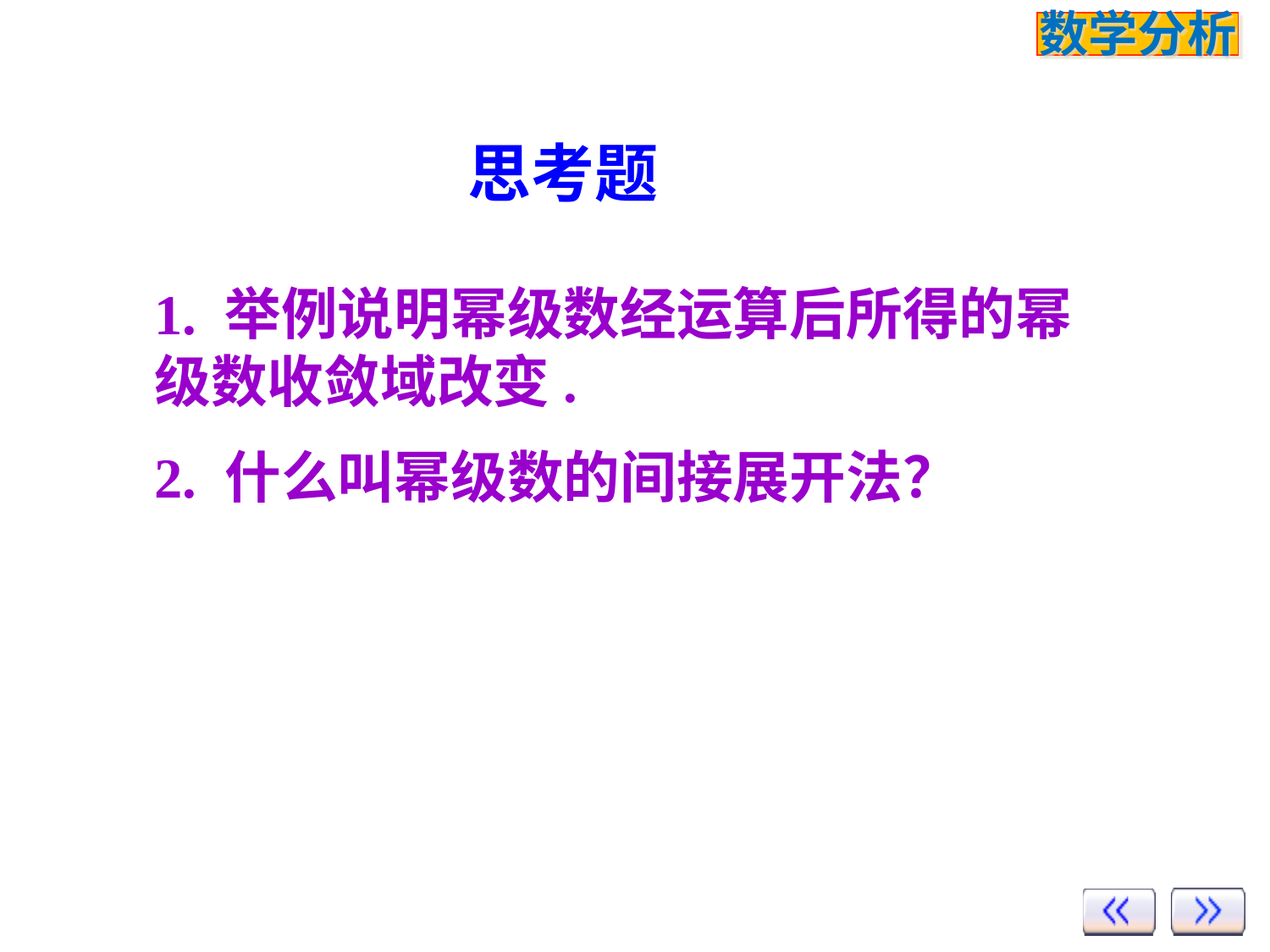

思考题
1. 举例说明幂级数经运算后所得的幂级数收敛域改变.
2. 什么叫幂级数的间接展开法？